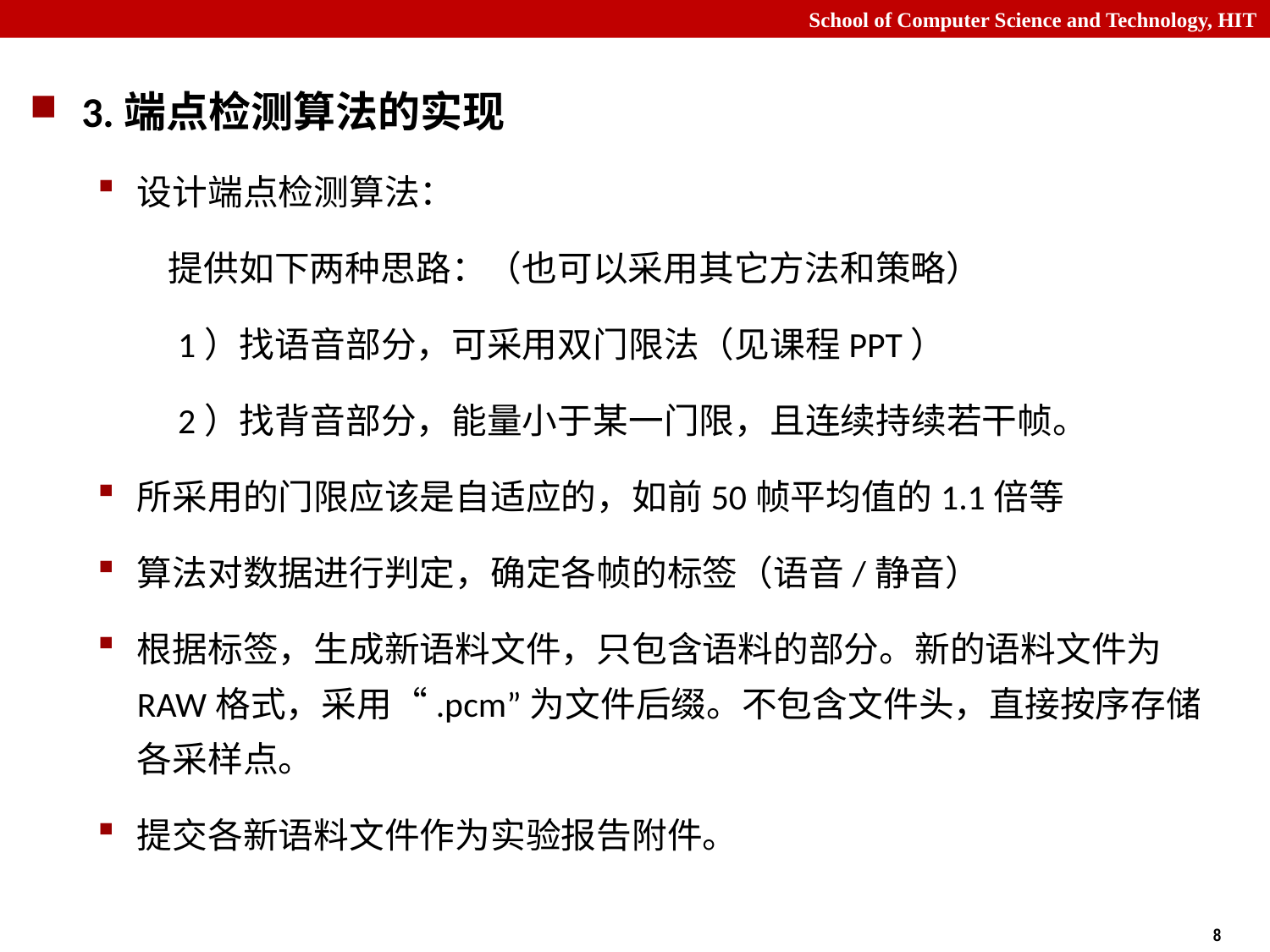

3.端点检测算法的实现
设计端点检测算法：
        提供如下两种思路：（也可以采用其它方法和策略）
          1）找语音部分，可采用双门限法（见课程PPT）
          2）找背音部分，能量小于某一门限，且连续持续若干帧。
所采用的门限应该是自适应的，如前50帧平均值的1.1倍等
算法对数据进行判定，确定各帧的标签（语音/静音）
根据标签，生成新语料文件，只包含语料的部分。新的语料文件为RAW格式，采用“.pcm”为文件后缀。不包含文件头，直接按序存储各采样点。
提交各新语料文件作为实验报告附件。